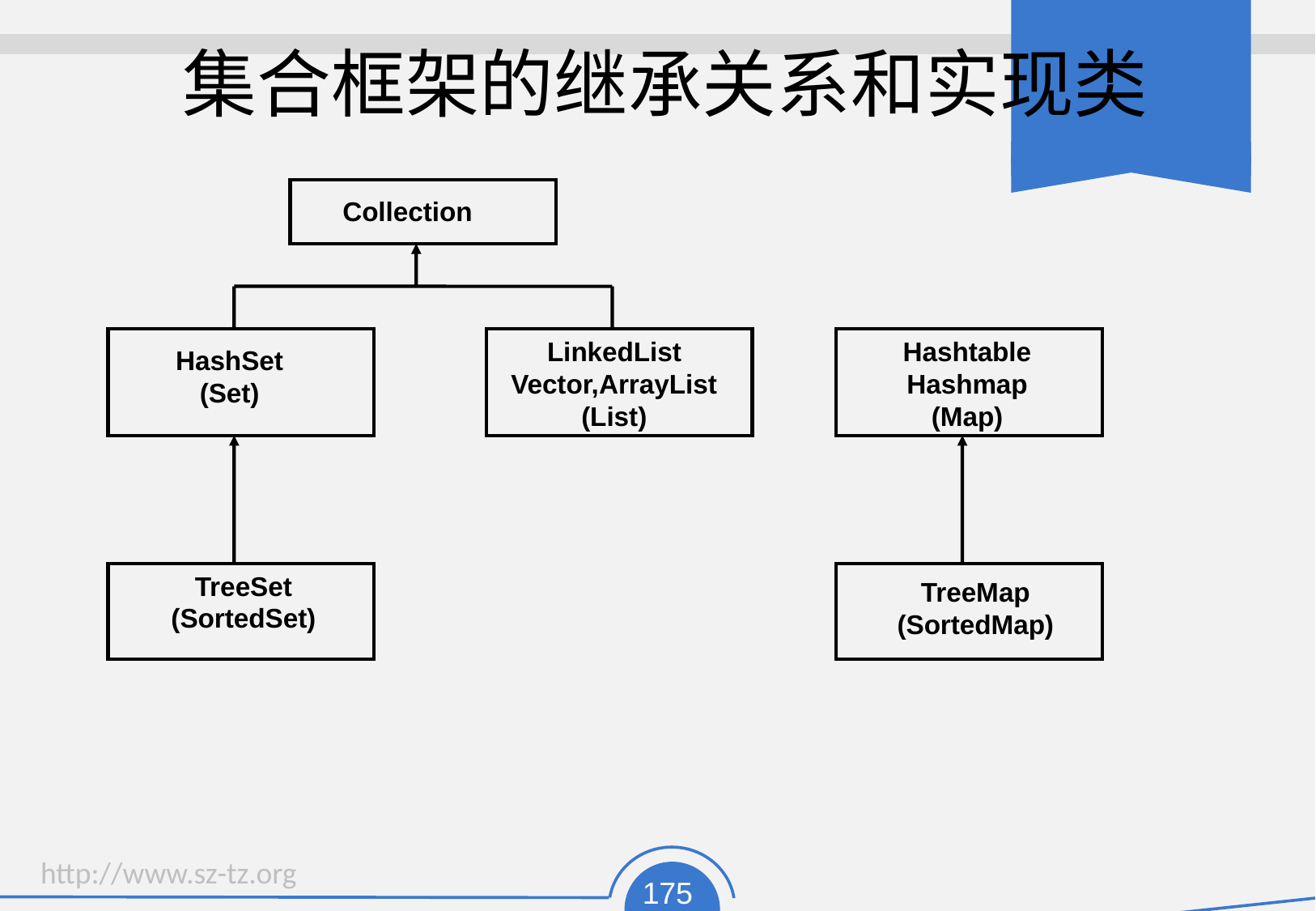

# 集合框架的继承关系和实现类

Collection

LinkedList
Vector,ArrayList
(List)
Hashtable
Hashmap
(Map)

HashSet
(Set)

TreeSet
(SortedSet)

TreeMap
(SortedMap)